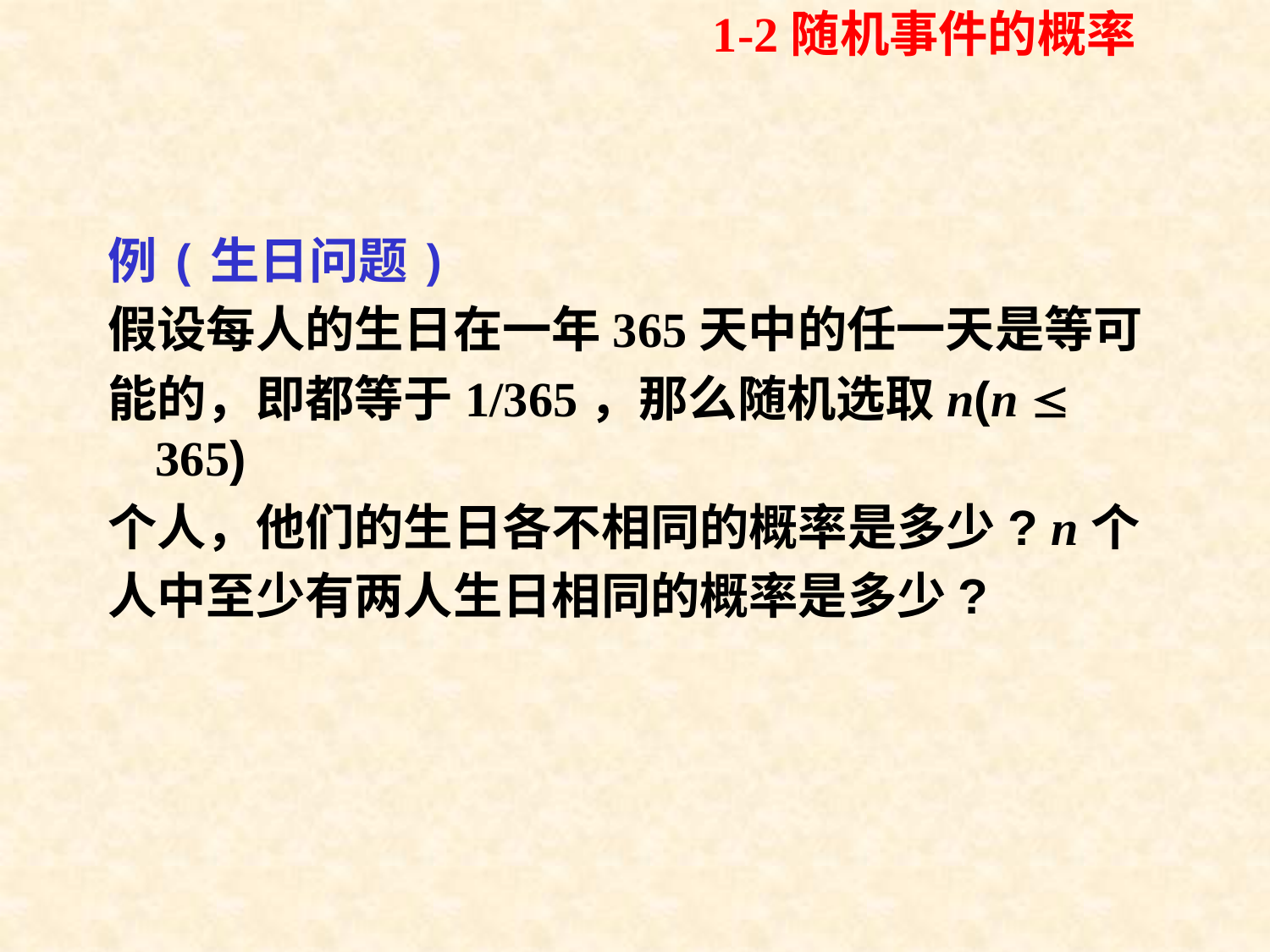

1-2随机事件的概率
# 例(生日问题)
假设每人的生日在一年365天中的任一天是等可
能的，即都等于1/365，那么随机选取n(n ≤ 365)
个人，他们的生日各不相同的概率是多少? n个
人中至少有两人生日相同的概率是多少?